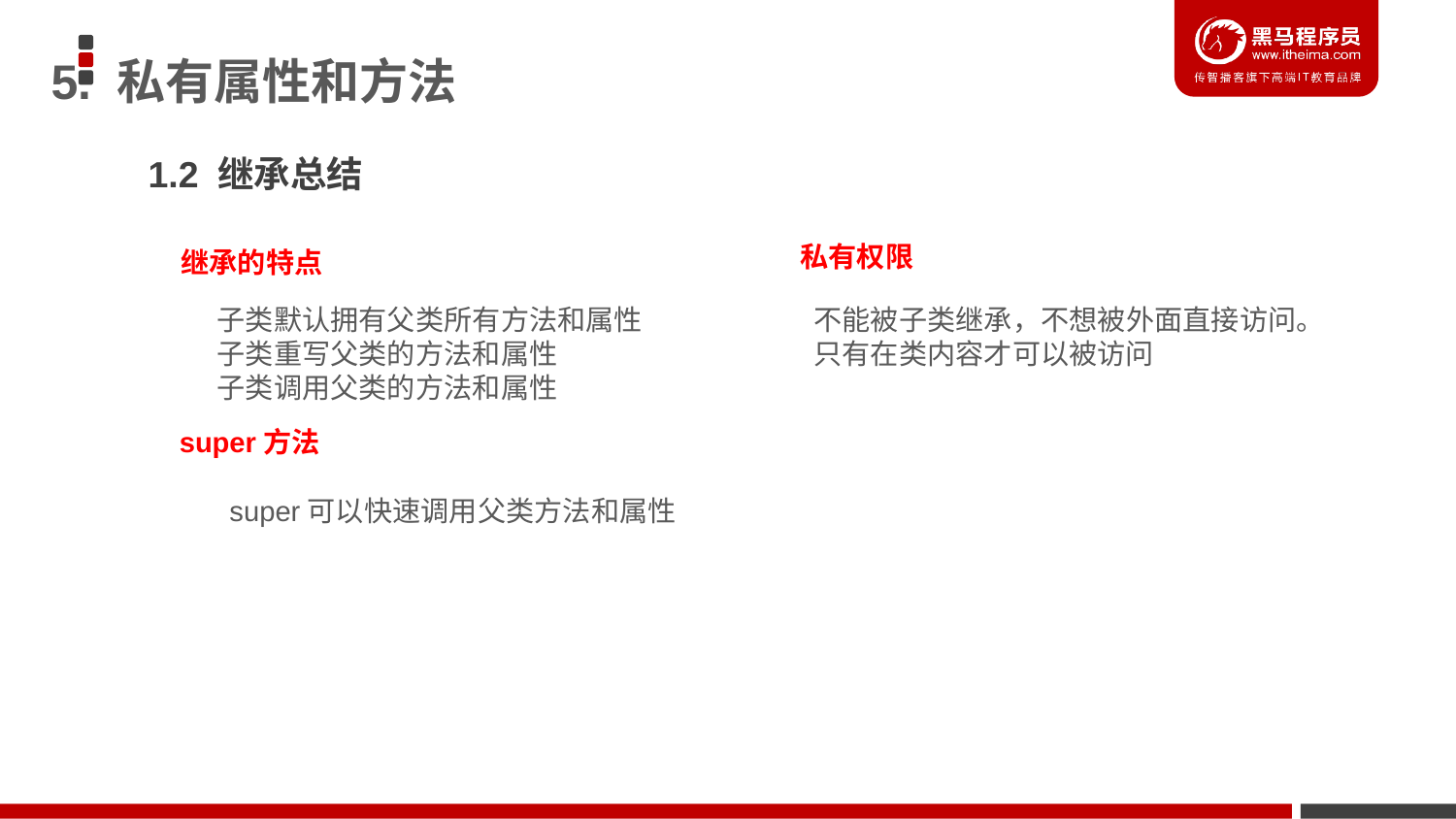

5. 私有属性和方法
1.2 继承总结
私有权限
继承的特点
子类默认拥有父类所有方法和属性
子类重写父类的方法和属性
子类调用父类的方法和属性
不能被子类继承，不想被外面直接访问。
只有在类内容才可以被访问
super方法
super可以快速调用父类方法和属性